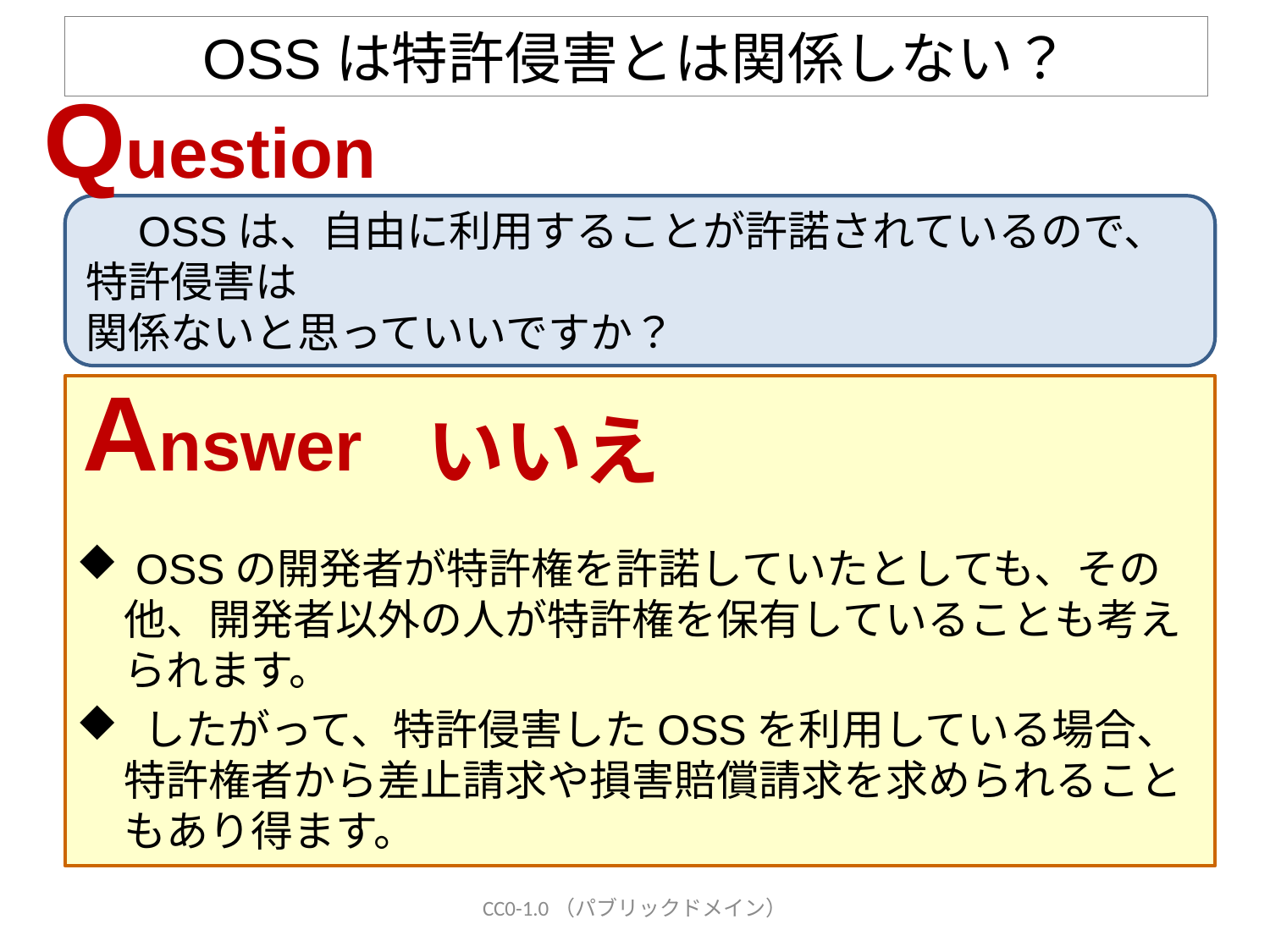

# OSSは特許侵害とは関係しない？
Question
　OSSは、自由に利用することが許諾されているので、特許侵害は
関係ないと思っていいですか？
Answer

いいえ
 OSSの開発者が特許権を許諾していたとしても、その他、開発者以外の人が特許権を保有していることも考えられます。
 したがって、特許侵害したOSSを利用している場合、特許権者から差止請求や損害賠償請求を求められることもあり得ます。

CC0-1.0（パブリックドメイン）